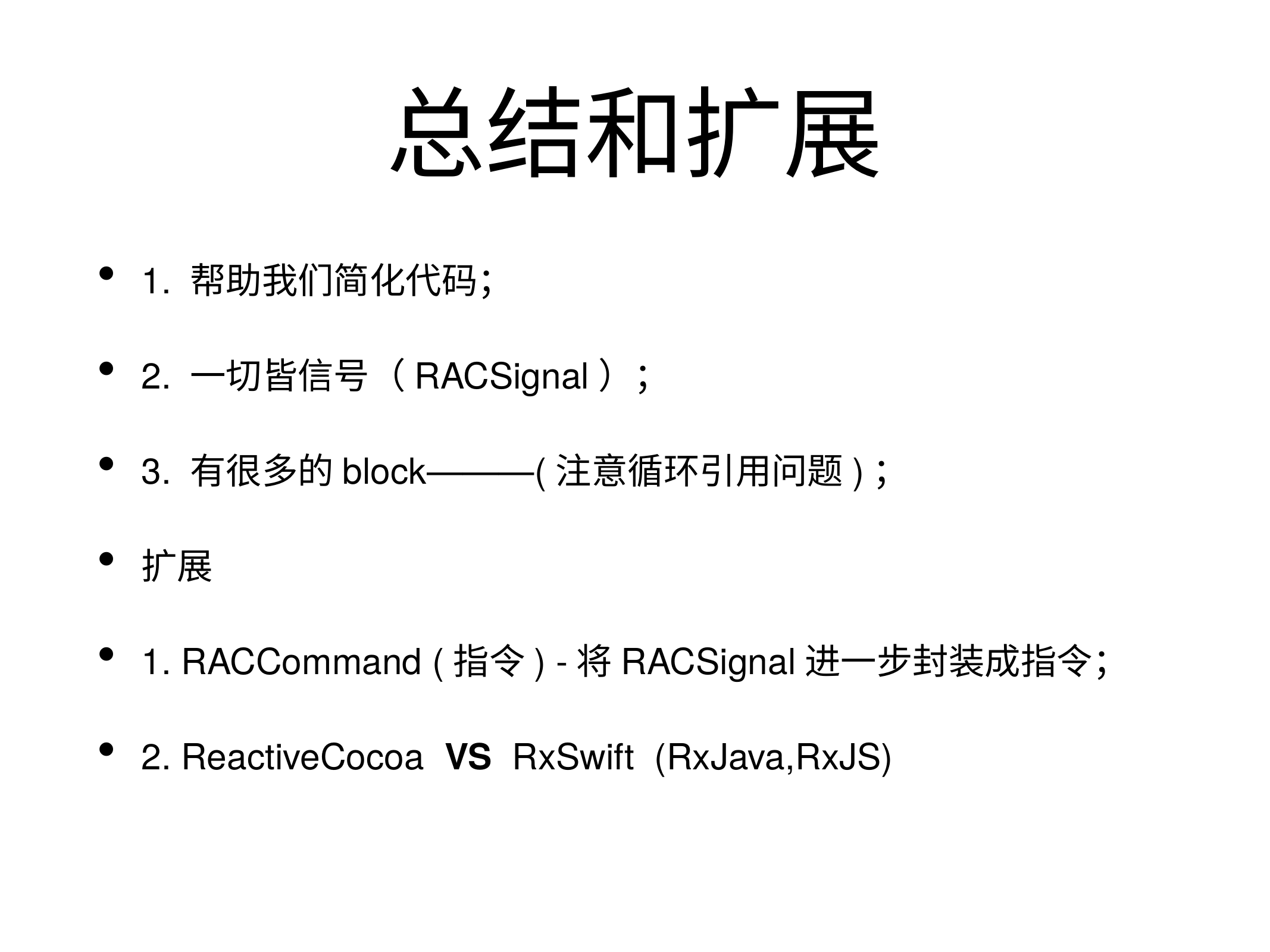

# 总结和扩展
1. 帮助我们简化代码；
2. 一切皆信号（RACSignal）；
3. 有很多的block———(注意循环引用问题)；
扩展
1. RACCommand (指令) -将RACSignal进一步封装成指令；
2. ReactiveCocoa  VS  RxSwift  (RxJava,RxJS)